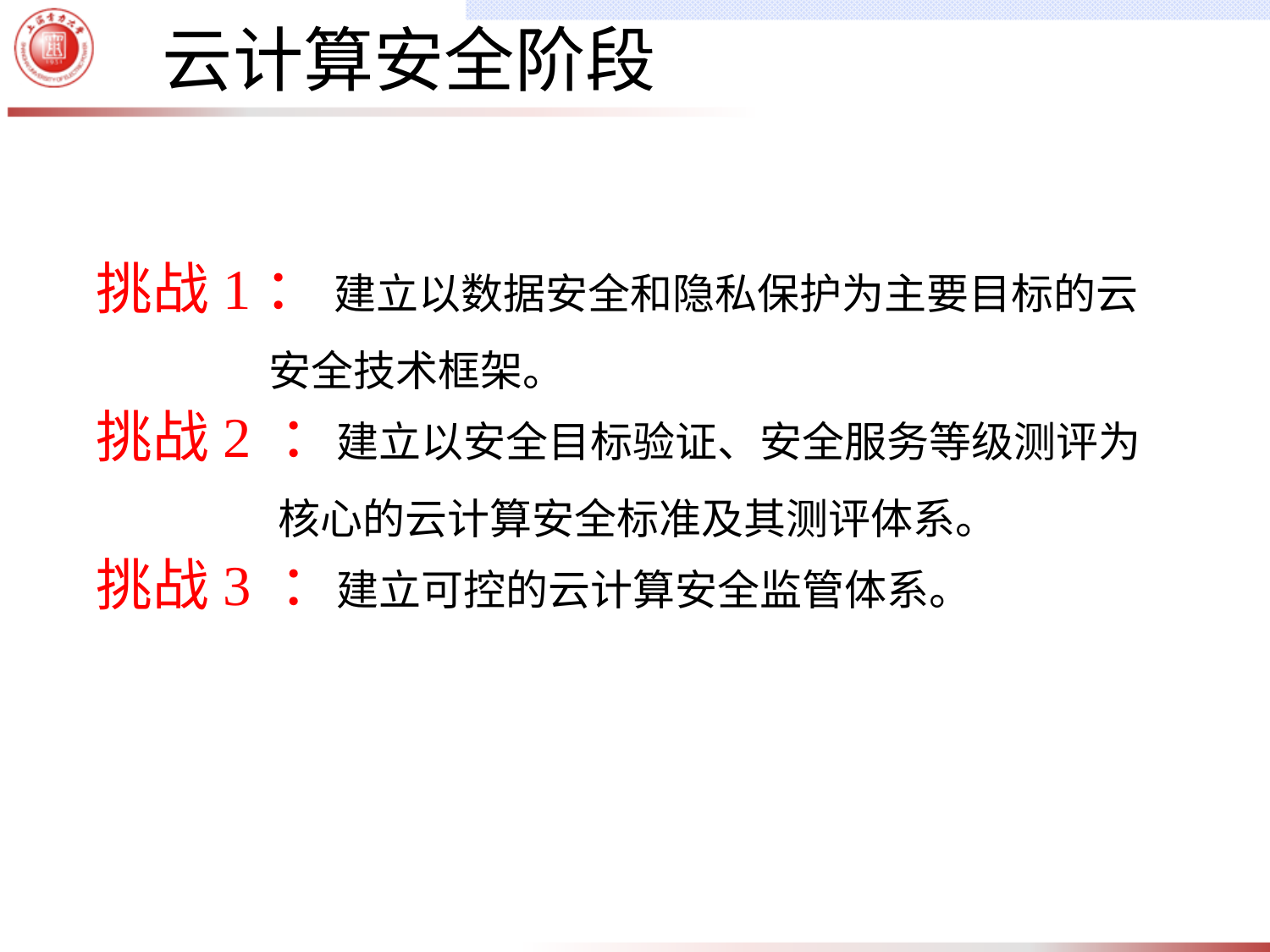

云计算安全阶段
挑战1： 建立以数据安全和隐私保护为主要目标的云
                 安全技术框架。
挑战2 ：建立以安全目标验证、安全服务等级测评为
                  核心的云计算安全标准及其测评体系。
挑战3 ：建立可控的云计算安全监管体系。